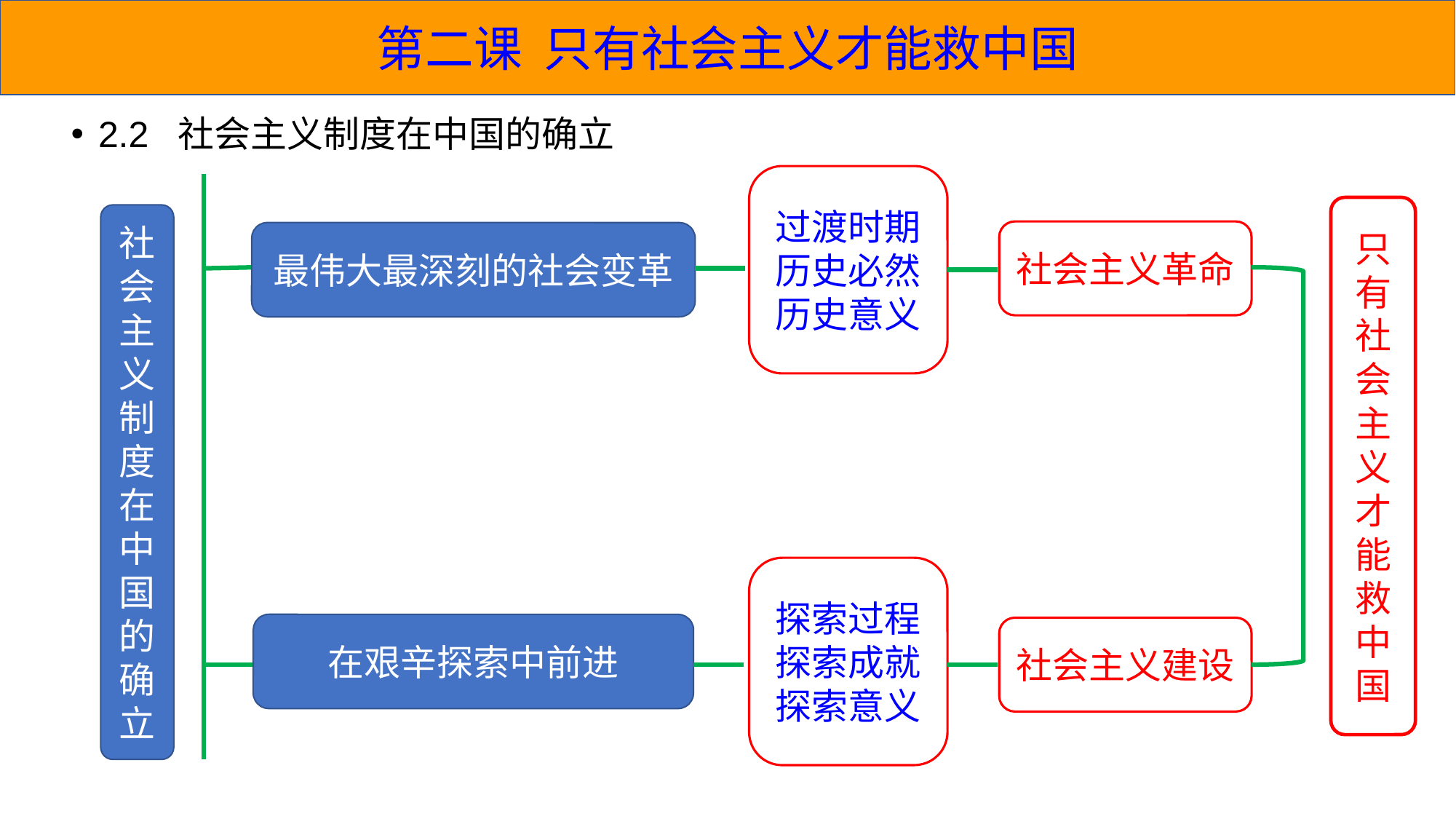

第二课  只有社会主义才能救中国
2.2  社会主义制度在中国的确立
过渡时期
历史必然
历史意义
只有社会主义才能救中国
社会主义制度在中国的确立
社会主义革命
最伟大最深刻的社会变革

探索过程
探索成就
探索意义
在艰辛探索中前进
社会主义建设